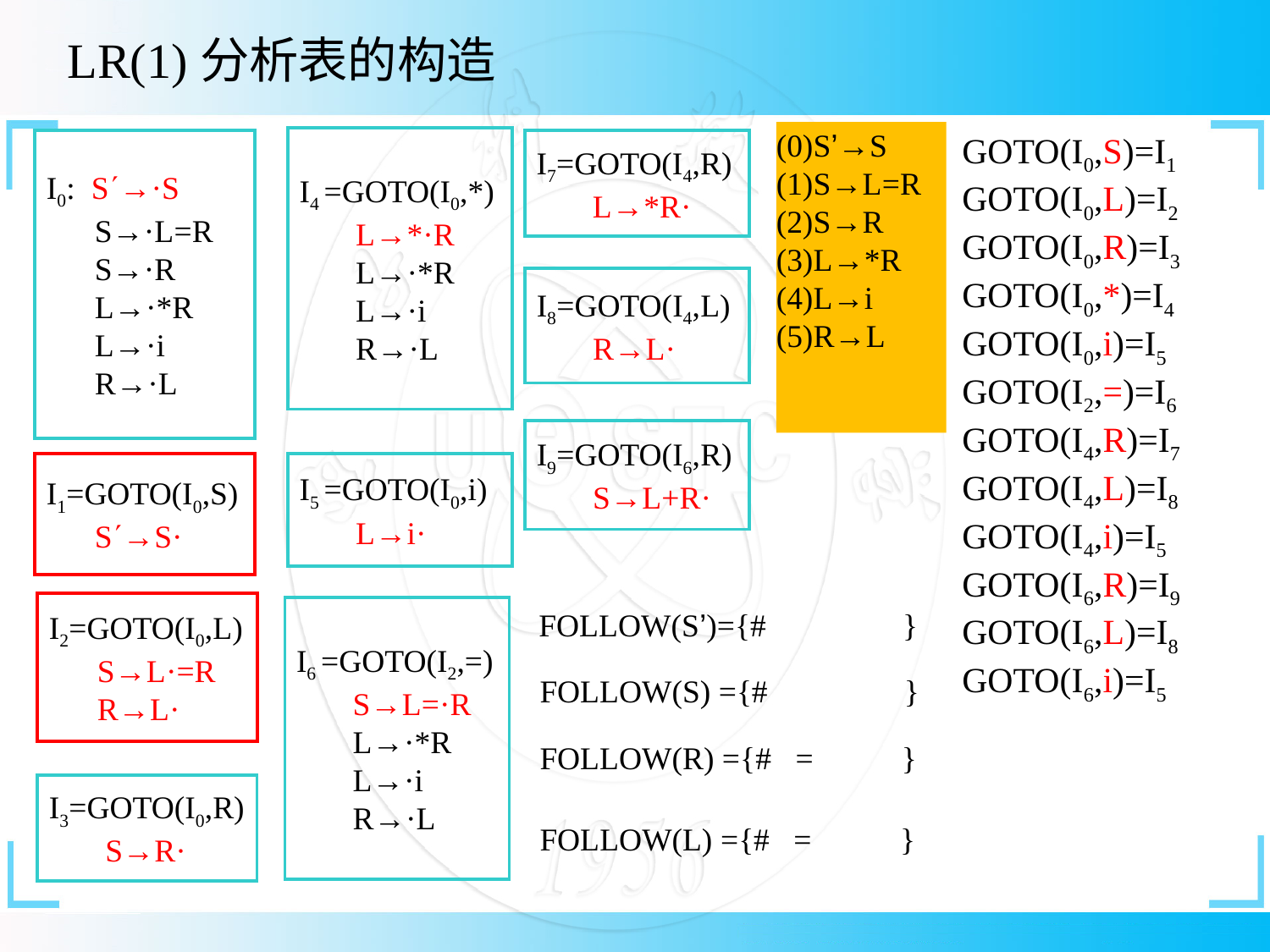

LR(1)分析表的构造
GOTO(I0,S)=I1
GOTO(I0,L)=I2
GOTO(I0,R)=I3
GOTO(I0,*)=I4
GOTO(I0,i)=I5
GOTO(I2,=)=I6
GOTO(I4,R)=I7
GOTO(I4,L)=I8
GOTO(I4,i)=I5
GOTO(I6,R)=I9
GOTO(I6,L)=I8
GOTO(I6,i)=I5
(0)S’→S
(1)S→L=R
(2)S→R
(3)L→*R
(4)L→i
(5)R→L
I4 =GOTO(I0,*)
       L→*·R
       L→·*R
       L→·i
       R→·L
I0:  S′→·S
      S→·L=R
      S→·R
      L→·*R
      L→·i
      R→·L
I7=GOTO(I4,R)
       L→*R·
I8=GOTO(I4,L)
       R→L·
I9=GOTO(I6,R)
       S→L+R·
I1=GOTO(I0,S)
      S′→S·
I5 =GOTO(I0,i)
       L→i·
I2=GOTO(I0,L)
      S→L·=R
      R→L·
I6 =GOTO(I2,=)
       S→L=·R
       L→·*R
       L→·i
       R→·L
FOLLOW(S’)={#                 }
FOLLOW(S) ={#                 }
FOLLOW(R) ={#   =           }
I3=GOTO(I0,R)
       S→R·
FOLLOW(L) ={#   =           }